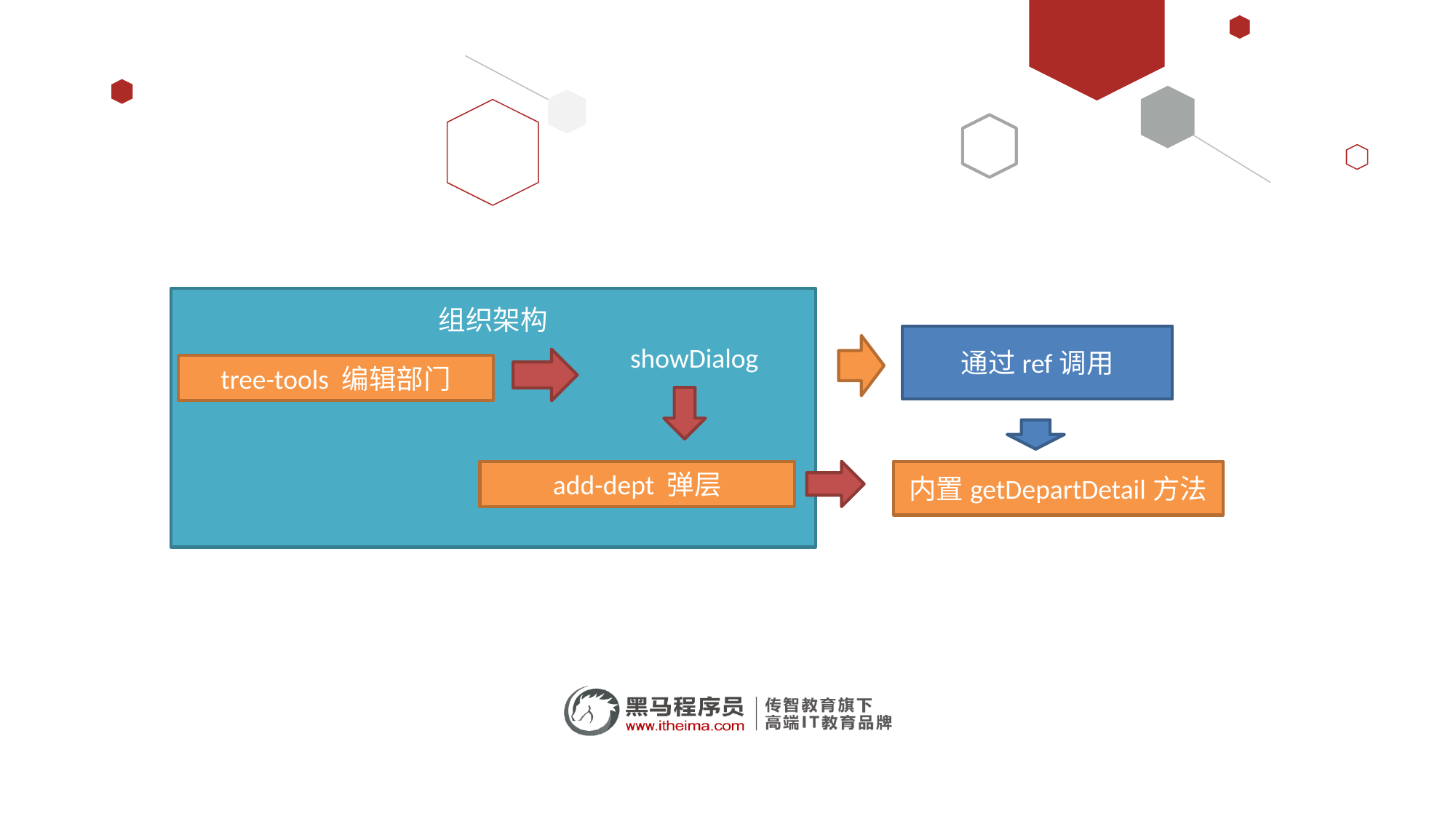

组织架构

通过ref调用
showDialog

tree-tools 编辑部门

内置getDepartDetail方法
add-dept 弹层